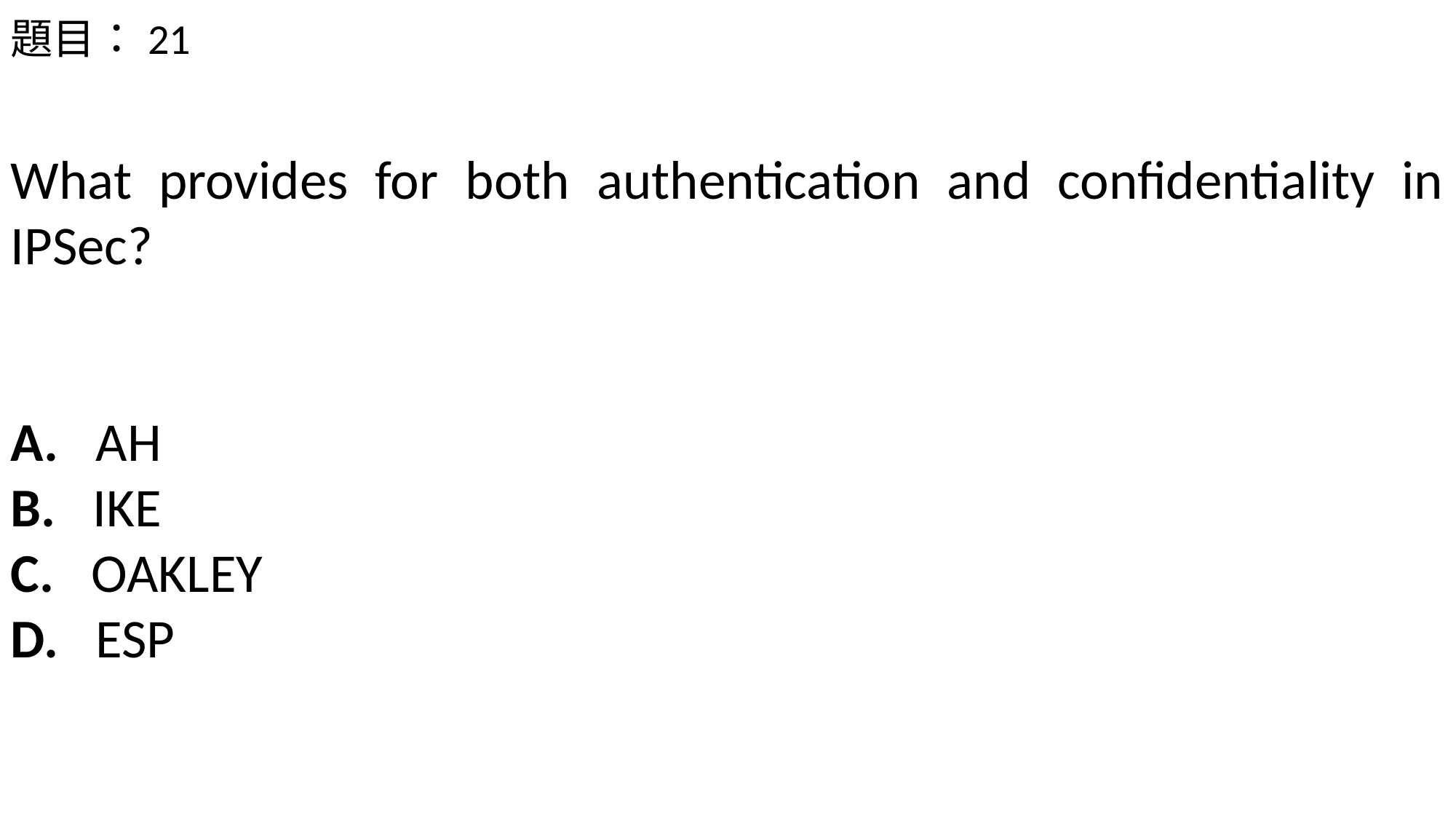

題目：21

What provides for both authentication and confidentiality in IPSec?

A.   AH
B.   IKE
C.   OAKLEY
D.   ESP